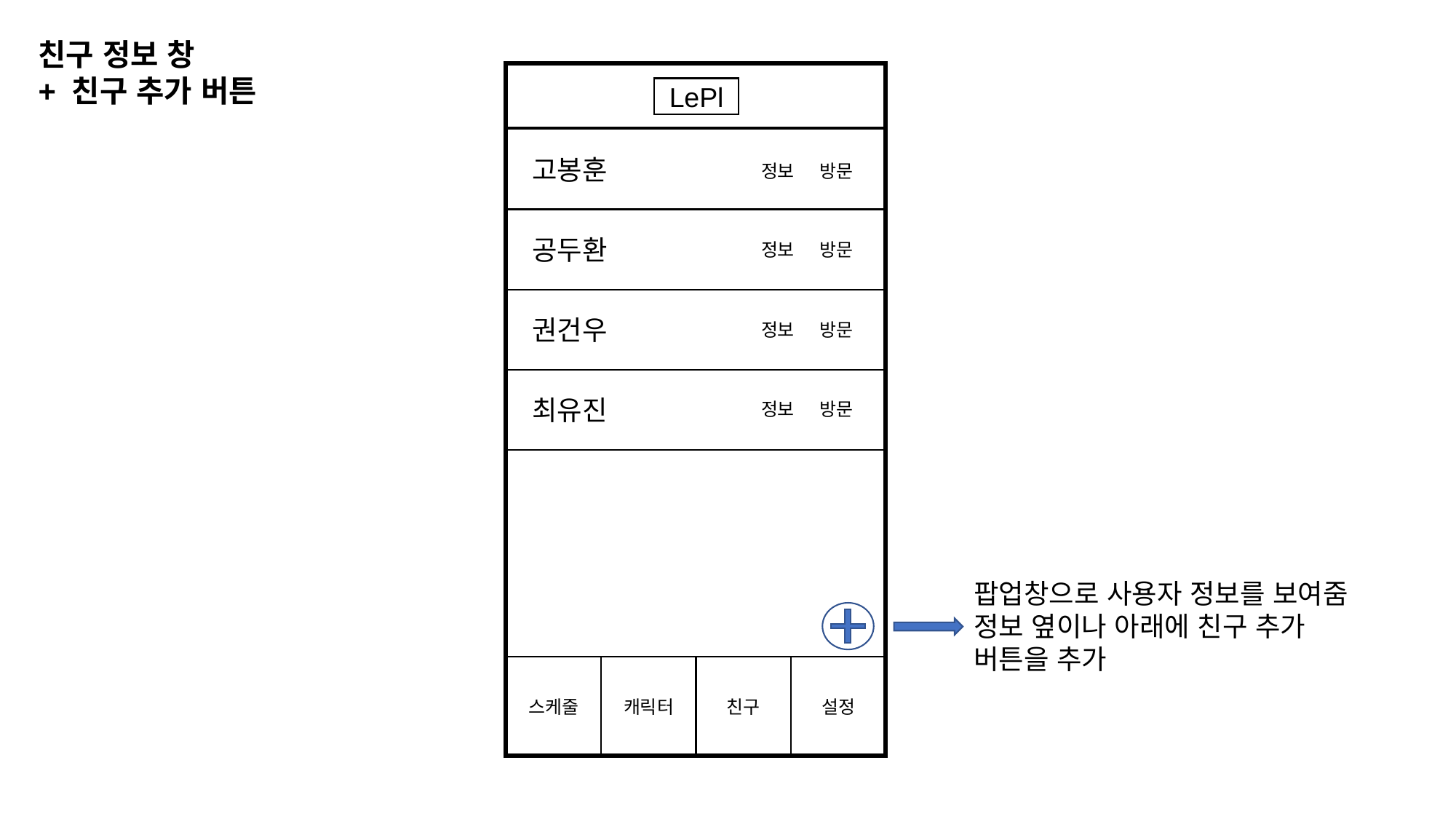

친구 정보 창
+ 친구 추가 버튼

LePl

고봉훈
정보     방문

공두환
정보     방문

권건우
정보     방문

최유진
정보     방문
팝업창으로 사용자 정보를 보여줌 정보 옆이나 아래에 친구 추가 버튼을 추가

스케줄
캐릭터
친구
설정